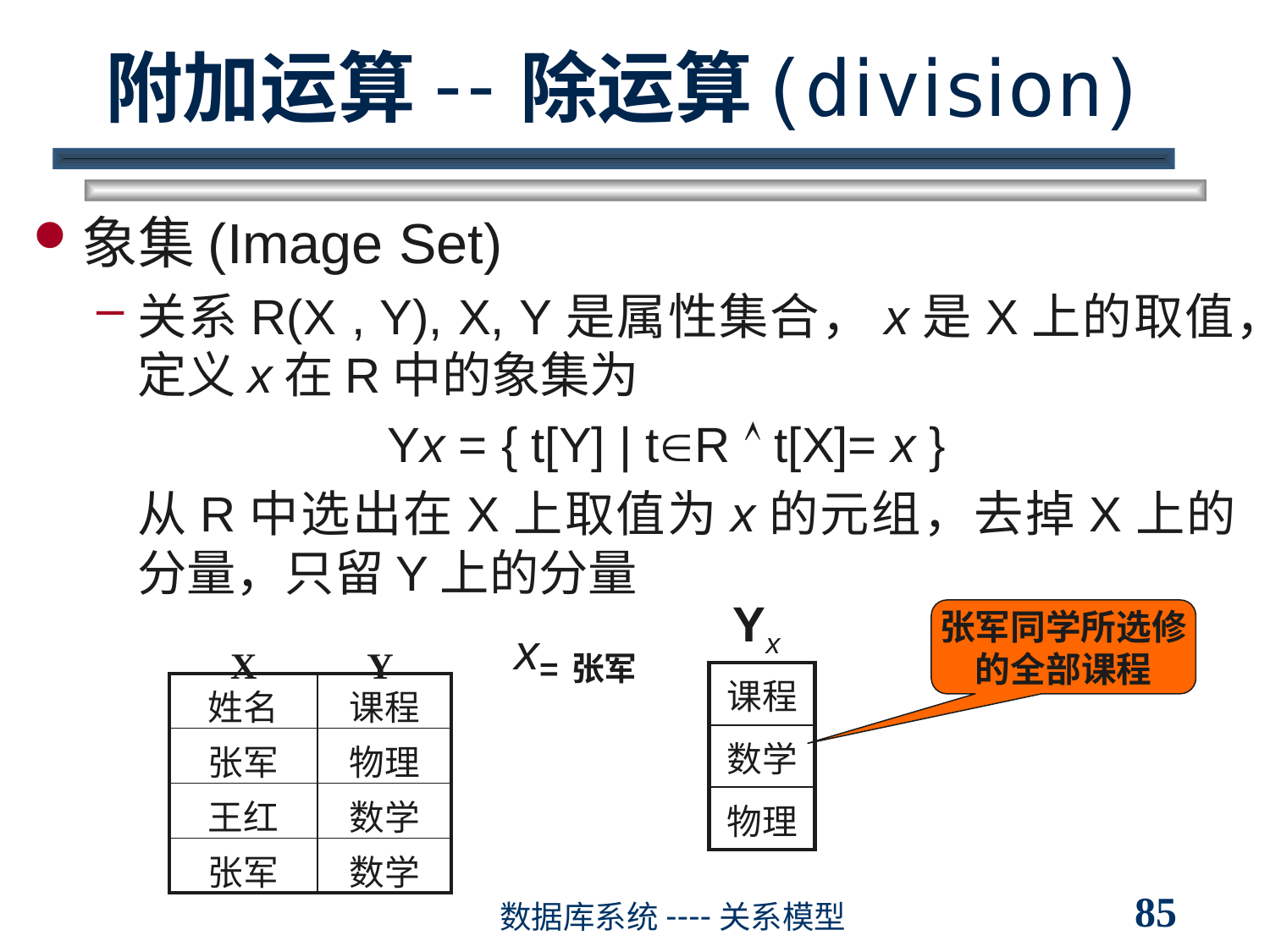

# 附加运算--除运算(division)
象集(Image Set)
关系R(X , Y), X, Y是属性集合，x是X上的取值，定义x在R中的象集为
Yx = { t[Y] | t∈R ∧ t[X]= x }
  从R中选出在X上取值为x的元组，去掉X上的分量，只留Y上的分量
Yx
X            Y
张军同学所选修的全部课程
x=张军
| 课程 |
| --- |
| 数学 |
| 物理 |
| 姓名 | 课程 |
| --- | --- |
| 张军 | 物理 |
| 王红 | 数学 |
| 张军 | 数学 |
85
数据库系统----关系模型